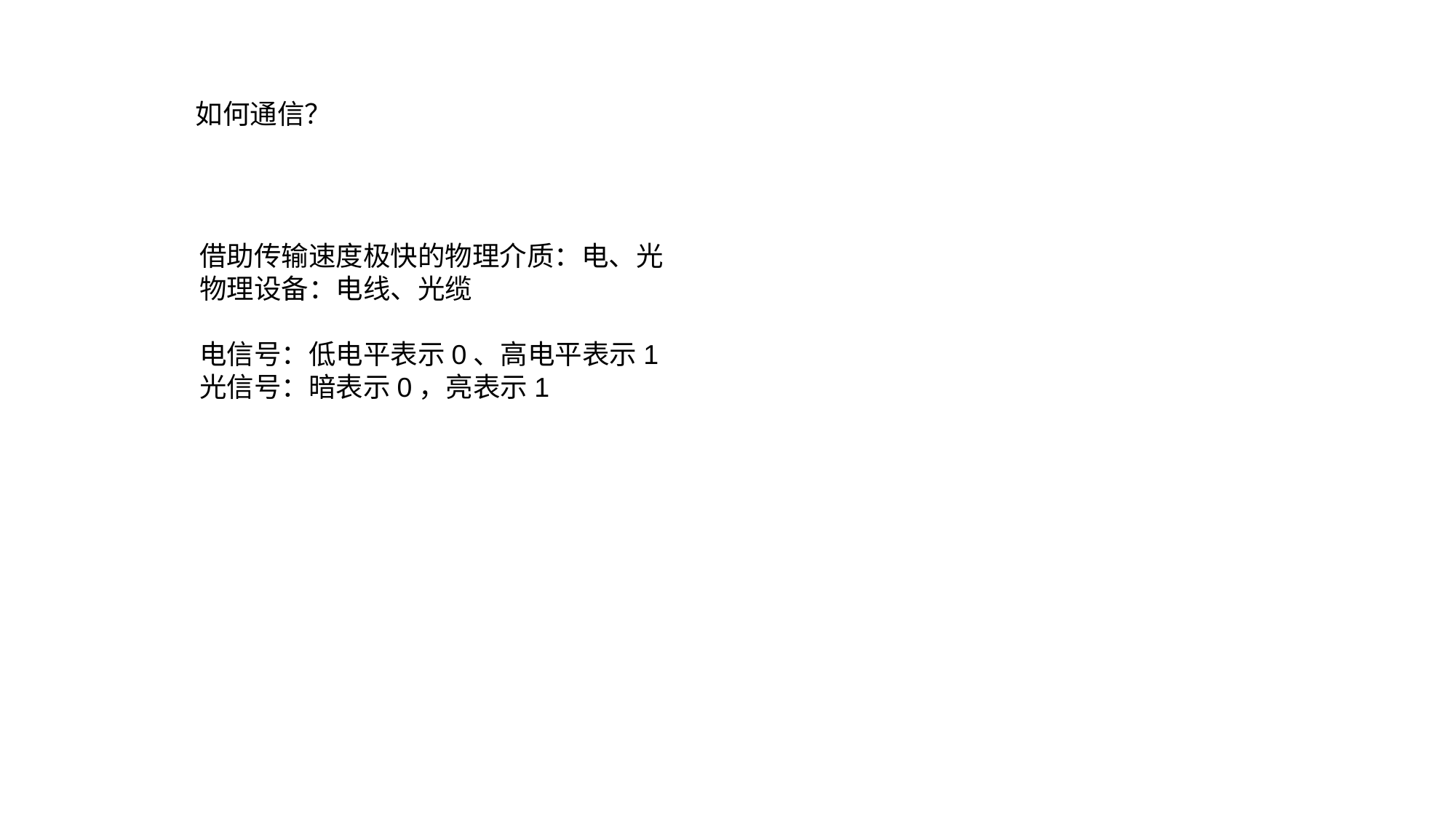

如何通信？
借助传输速度极快的物理介质：电、光
物理设备：电线、光缆

电信号：低电平表示0、高电平表示1
光信号：暗表示0，亮表示1